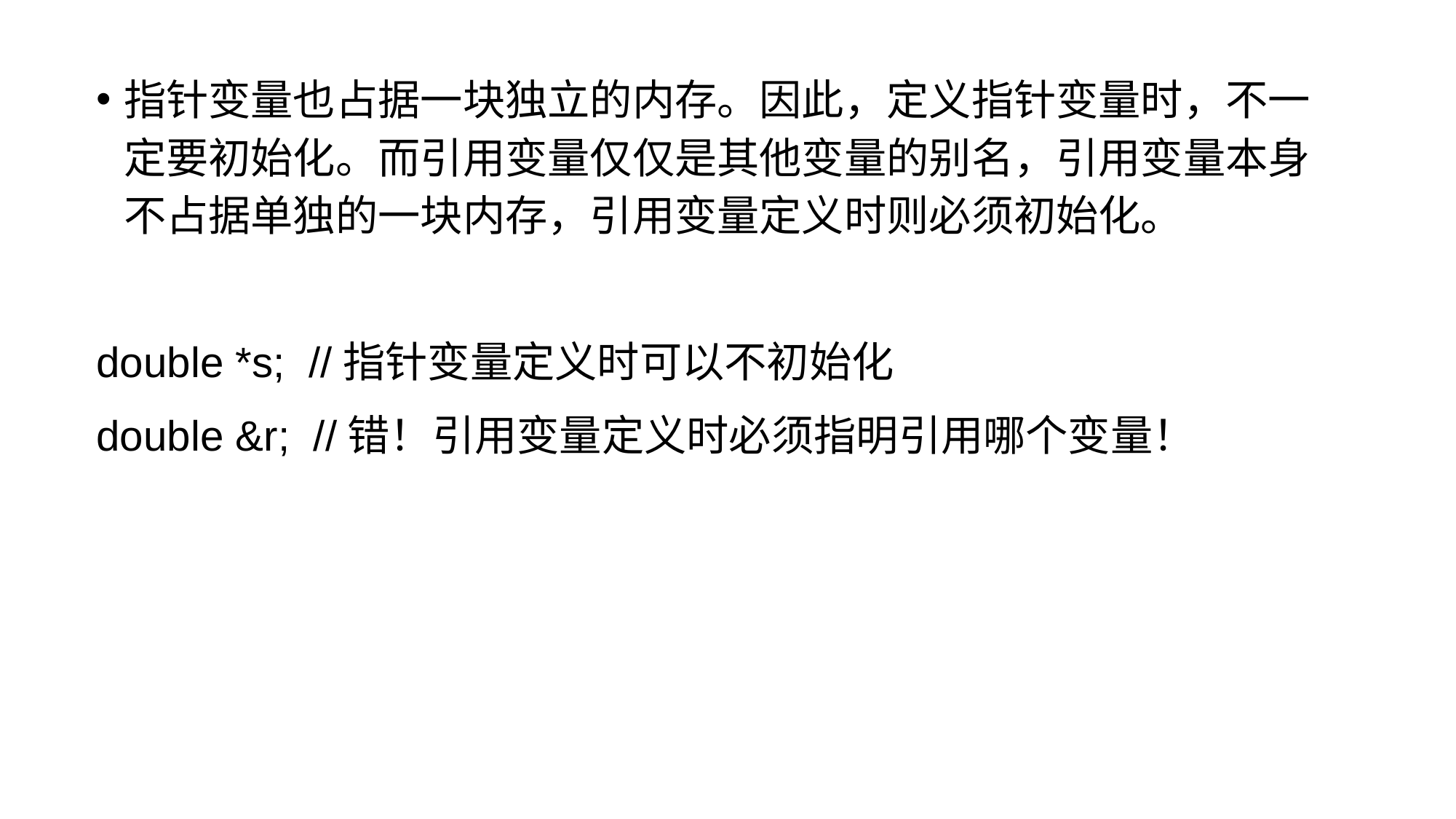

指针变量也占据一块独立的内存。因此，定义指针变量时，不一定要初始化。而引用变量仅仅是其他变量的别名，引用变量本身不占据单独的一块内存，引用变量定义时则必须初始化。

double *s;  //指针变量定义时可以不初始化
double &r;  //错！引用变量定义时必须指明引用哪个变量！